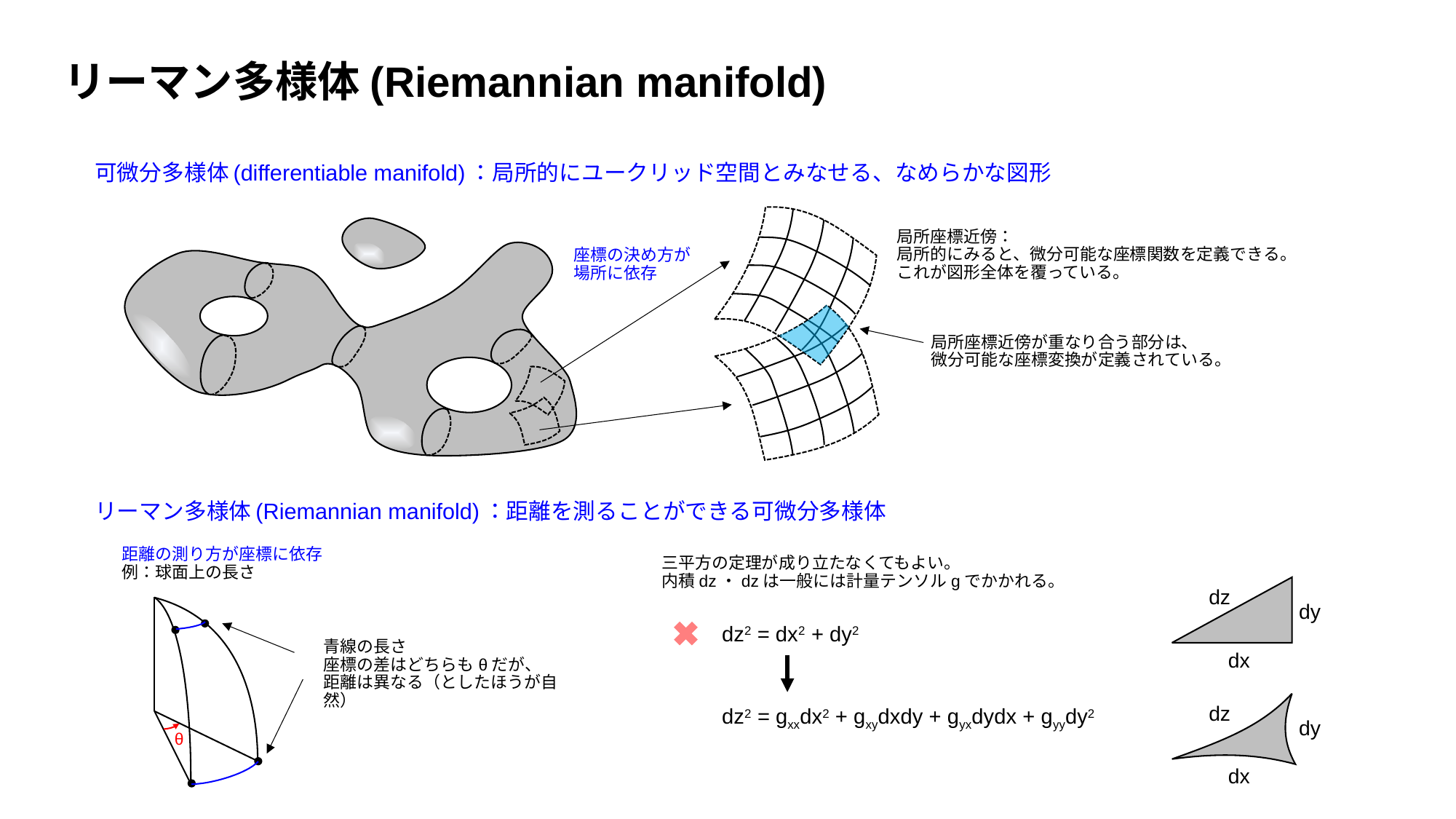

# リーマン多様体(Riemannian manifold)
可微分多様体(differentiable manifold)：局所的にユークリッド空間とみなせる、なめらかな図形

局所座標近傍：
局所的にみると、微分可能な座標関数を定義できる。
これが図形全体を覆っている。
座標の決め方が
場所に依存

局所座標近傍が重なり合う部分は、
微分可能な座標変換が定義されている。

リーマン多様体(Riemannian manifold)：距離を測ることができる可微分多様体
距離の測り方が座標に依存
例：球面上の長さ
三平方の定理が成り立たなくてもよい。
内積dz・dzは一般には計量テンソルgでかかれる。

dz
dy

dz2 = dx2 + dy2

青線の長さ
座標の差はどちらもθだが、
距離は異なる（としたほうが自然）
dx

dz
dz2 = gxxdx2 + gxydxdy + gyxdydx + gyydy2
dy

θ

dx